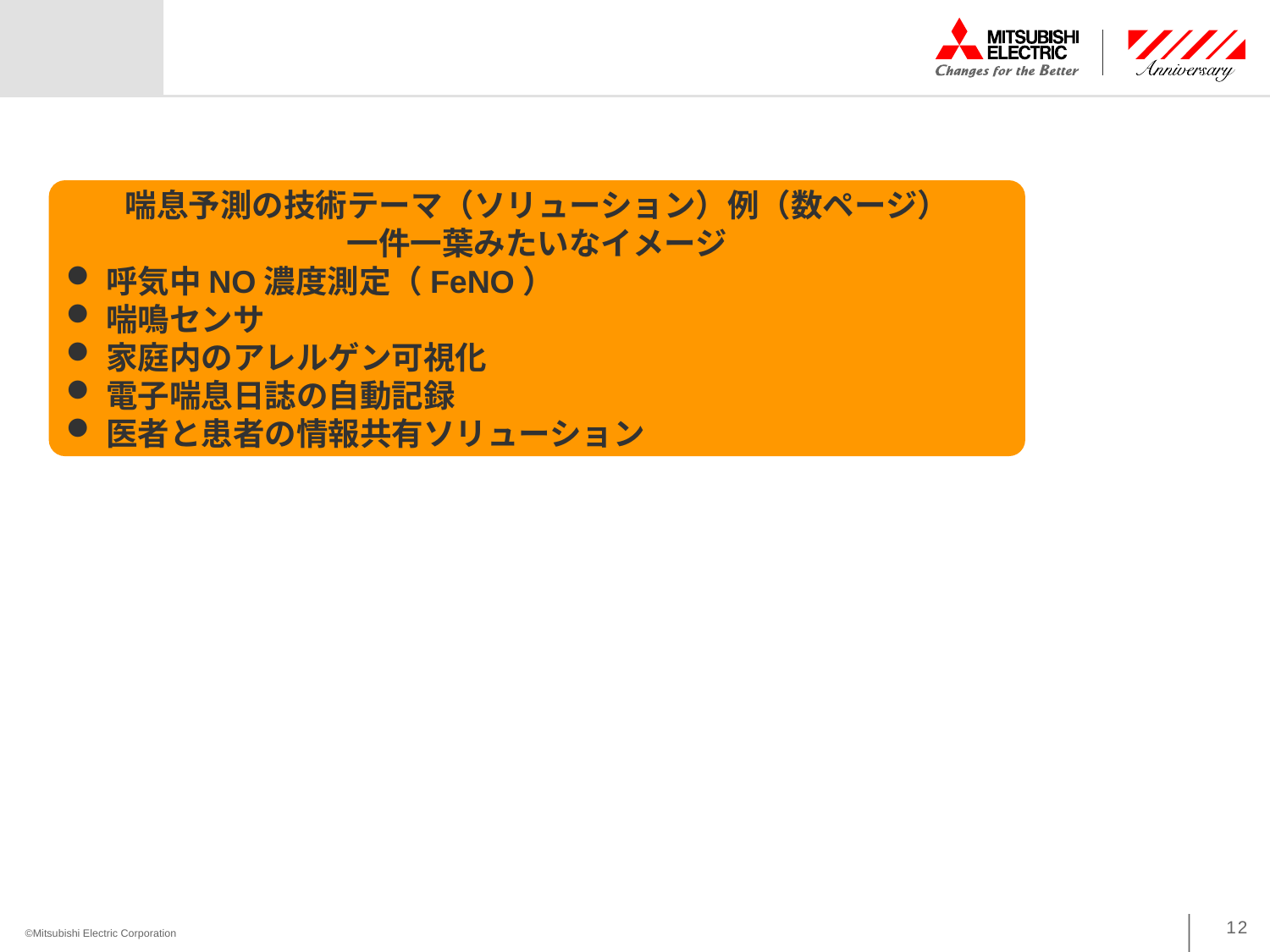

#

喘息予測の技術テーマ（ソリューション）例（数ページ）
一件一葉みたいなイメージ
呼気中NO濃度測定（FeNO）
喘鳴センサ
家庭内のアレルゲン可視化
電子喘息日誌の自動記録
医者と患者の情報共有ソリューション

12